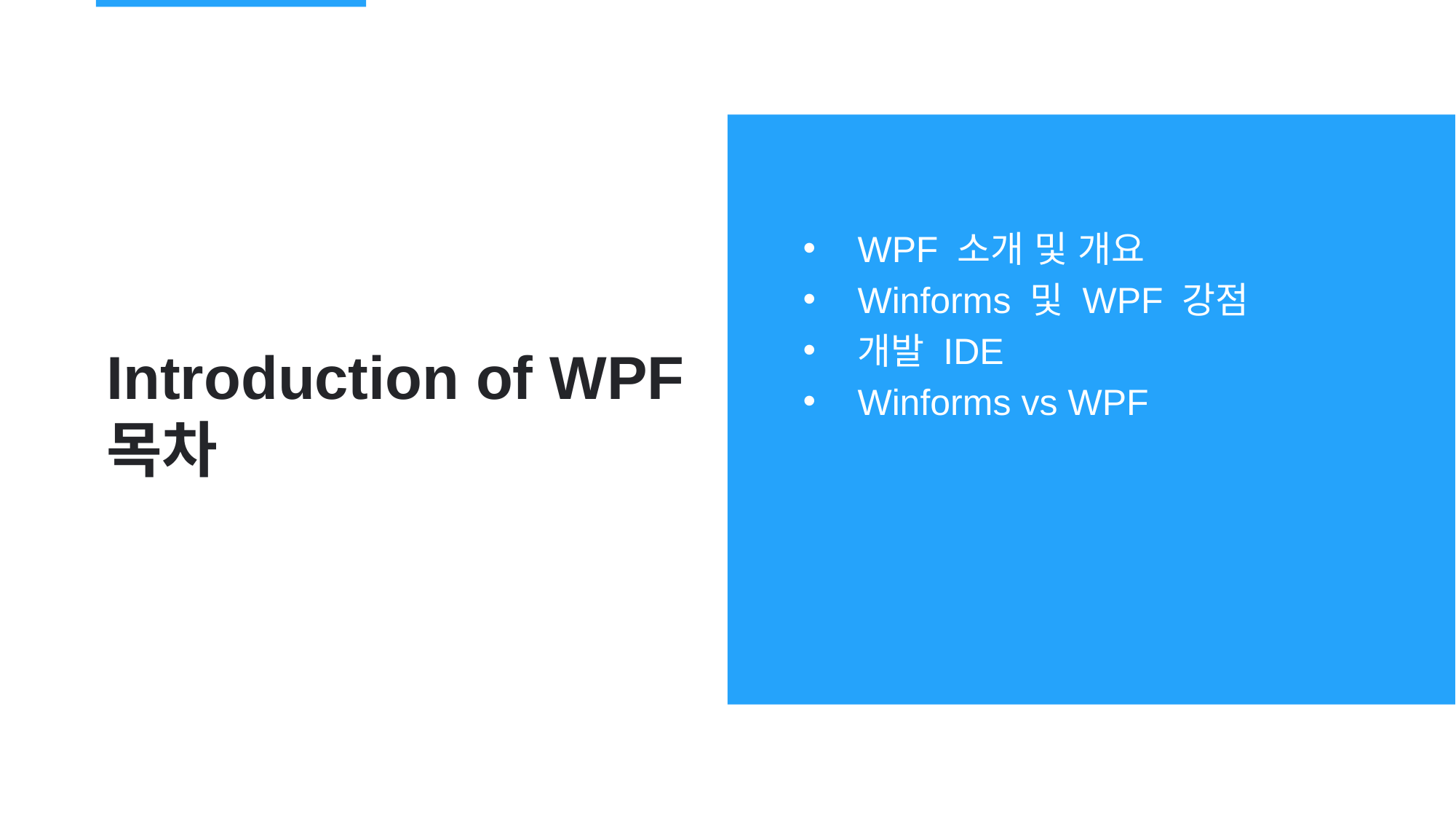

WPF 소개 및 개요
Winforms 및 WPF 강점
개발 IDE
Winforms vs WPF

# Introduction of WPF 목차